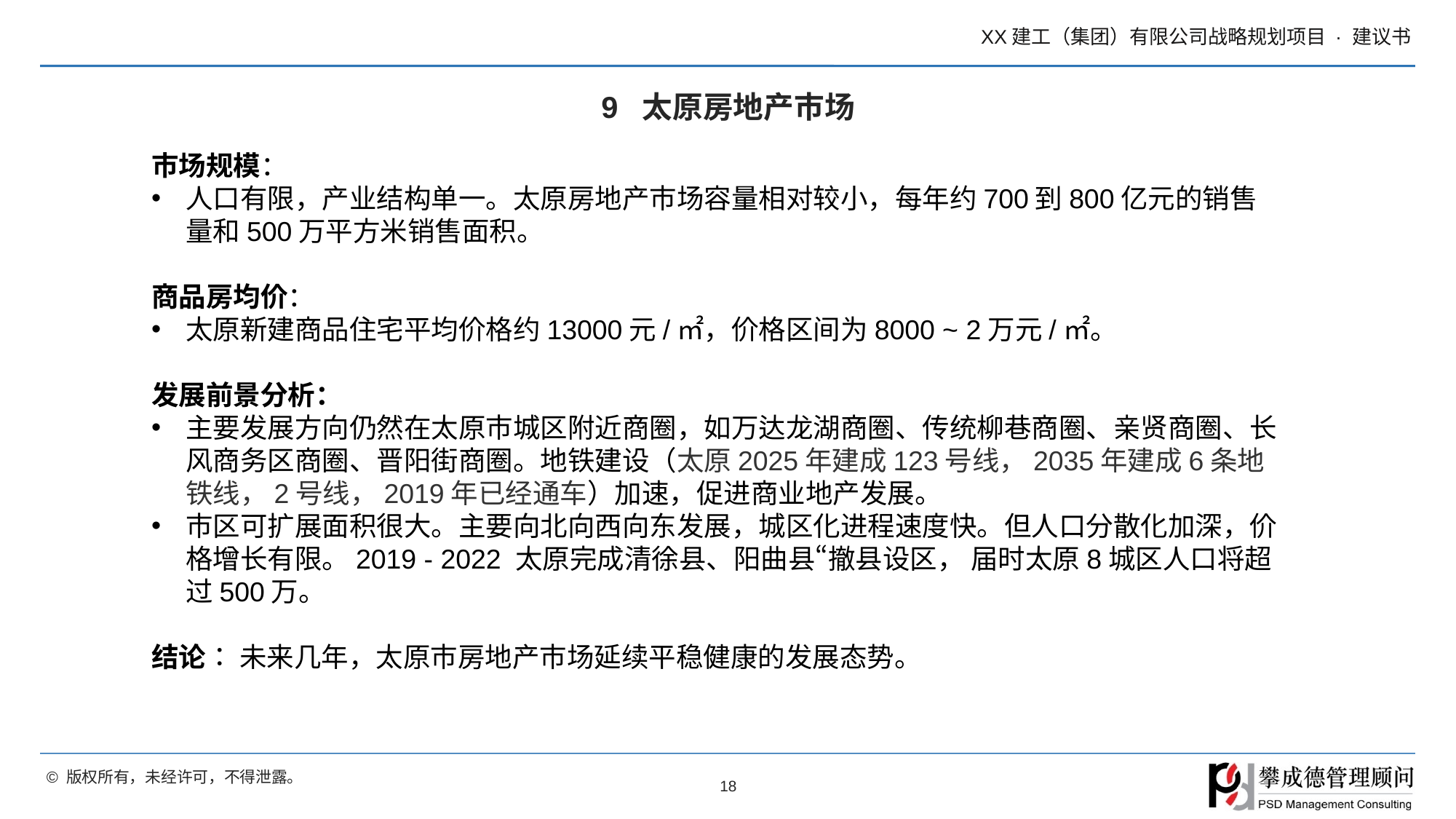

# 9  太原房地产市场
市场规模：
人口有限，产业结构单一。太原房地产市场容量相对较小，每年约700到800亿元的销售量和500万平方米销售面积。

商品房均价：
太原新建商品住宅平均价格约13000元/㎡，价格区间为8000 ~ 2万元/㎡。

发展前景分析：
主要发展方向仍然在太原市城区附近商圈，如万达龙湖商圈、传统柳巷商圈、亲贤商圈、长风商务区商圈、晋阳街商圈。地铁建设（太原2025年建成123号线，2035年建成6条地铁线，2号线，2019年已经通车）加速，促进商业地产发展。
市区可扩展面积很大。主要向北向西向东发展，城区化进程速度快。但人口分散化加深，价格增长有限。2019 - 2022 太原完成清徐县、阳曲县“撤县设区， 届时太原8城区人口将超过500万。

结论： 未来几年，太原市房地产市场延续平稳健康的发展态势。
18